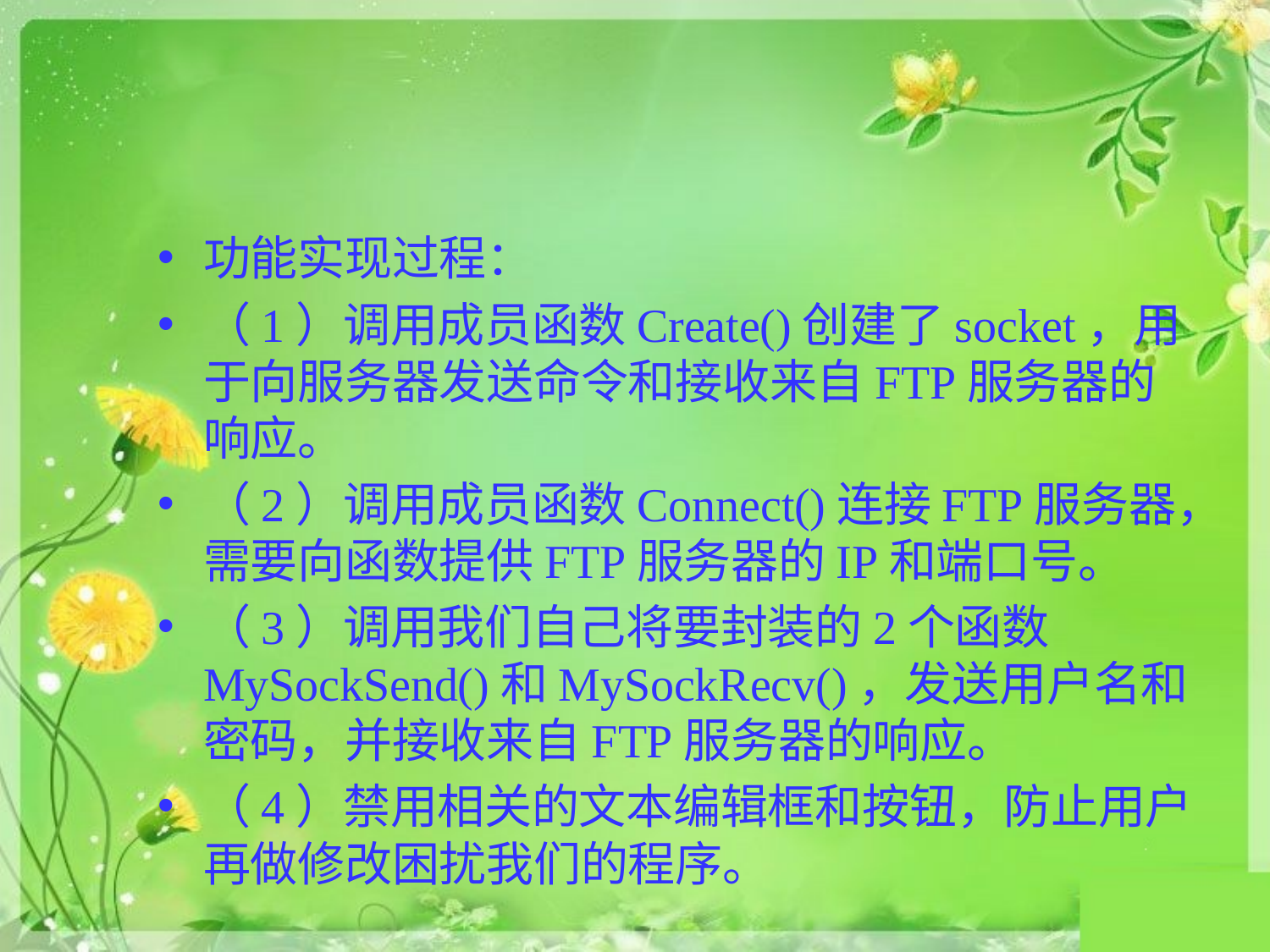

#
功能实现过程：
（1）调用成员函数Create()创建了socket，用于向服务器发送命令和接收来自FTP服务器的响应。
（2）调用成员函数Connect()连接FTP服务器，需要向函数提供FTP服务器的IP和端口号。
（3）调用我们自己将要封装的2个函数MySockSend()和MySockRecv()，发送用户名和密码，并接收来自FTP服务器的响应。
（4）禁用相关的文本编辑框和按钮，防止用户再做修改困扰我们的程序。